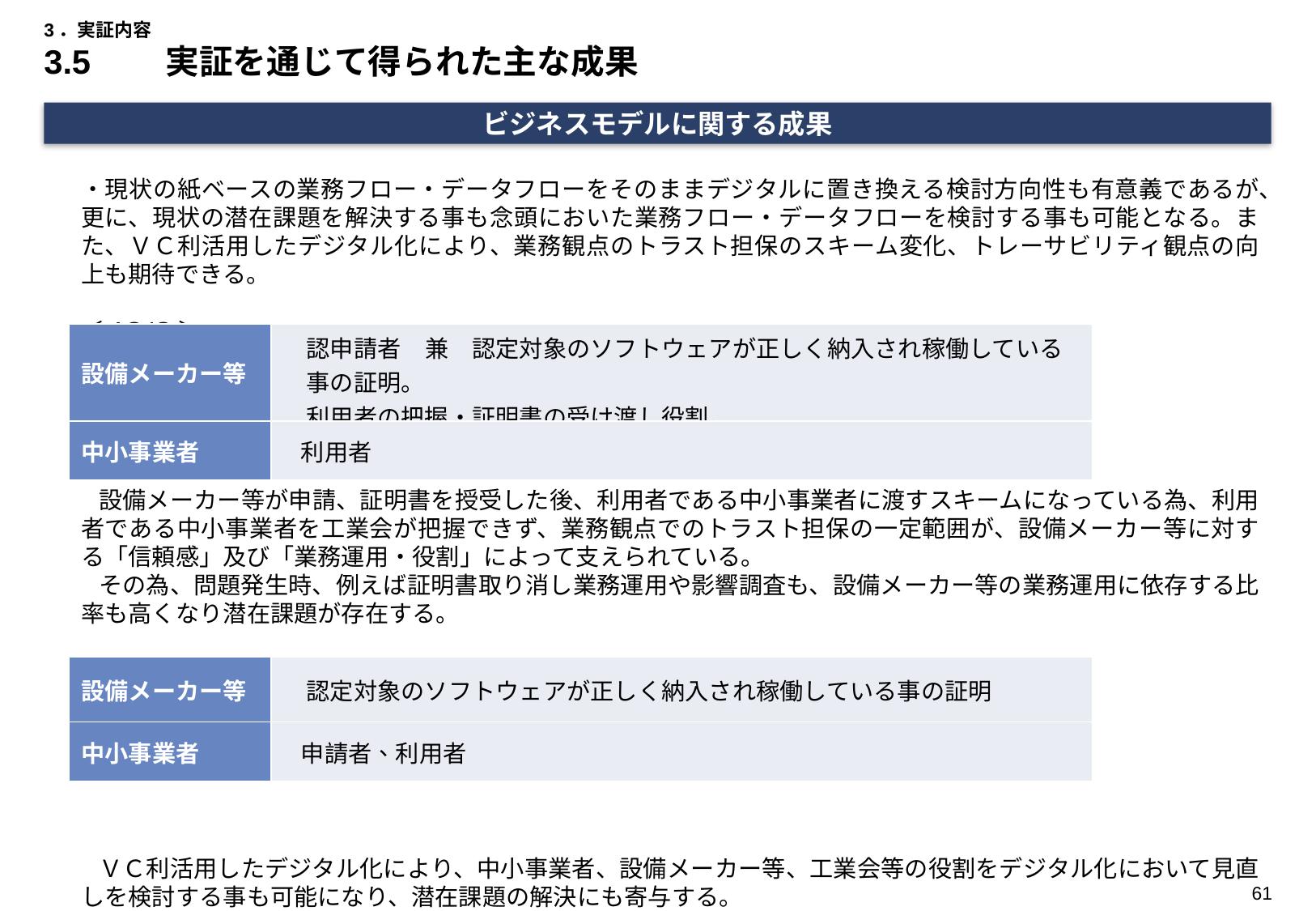

# 3．実証内容 3.5	実証を通じて得られた主な成果
ビジネスモデルに関する成果
・現状の紙ベースの業務フロー・データフローをそのままデジタルに置き換える検討方向性も有意義であるが、更に、現状の潜在課題を解決する事も念頭においた業務フロー・データフローを検討する事も可能となる。また、ＶＣ利活用したデジタル化により、業務観点のトラスト担保のスキーム変化、トレーサビリティ観点の向上も期待できる。

＜AS IS＞

設備メーカー等が申請、証明書を授受した後、利用者である中小事業者に渡すスキームになっている為、利用者である中小事業者を工業会が把握できず、業務観点でのトラスト担保の一定範囲が、設備メーカー等に対する「信頼感」及び「業務運用・役割」によって支えられている。
その為、問題発生時、例えば証明書取り消し業務運用や影響調査も、設備メーカー等の業務運用に依存する比率も高くなり潜在課題が存在する。

＜TO BE＞

ＶＣ利活用したデジタル化により、中小事業者、設備メーカー等、工業会等の役割をデジタル化において見直しを検討する事も可能になり、潜在課題の解決にも寄与する。
| 設備メーカー等 | 認申請者　兼　認定対象のソフトウェアが正しく納入され稼働している事の証明。 利用者の把握・証明書の受け渡し役割。 |
| --- | --- |
| 中小事業者 | 利用者 |
| 設備メーカー等 | 認定対象のソフトウェアが正しく納入され稼働している事の証明 |
| --- | --- |
| 中小事業者 | 申請者、利用者 |